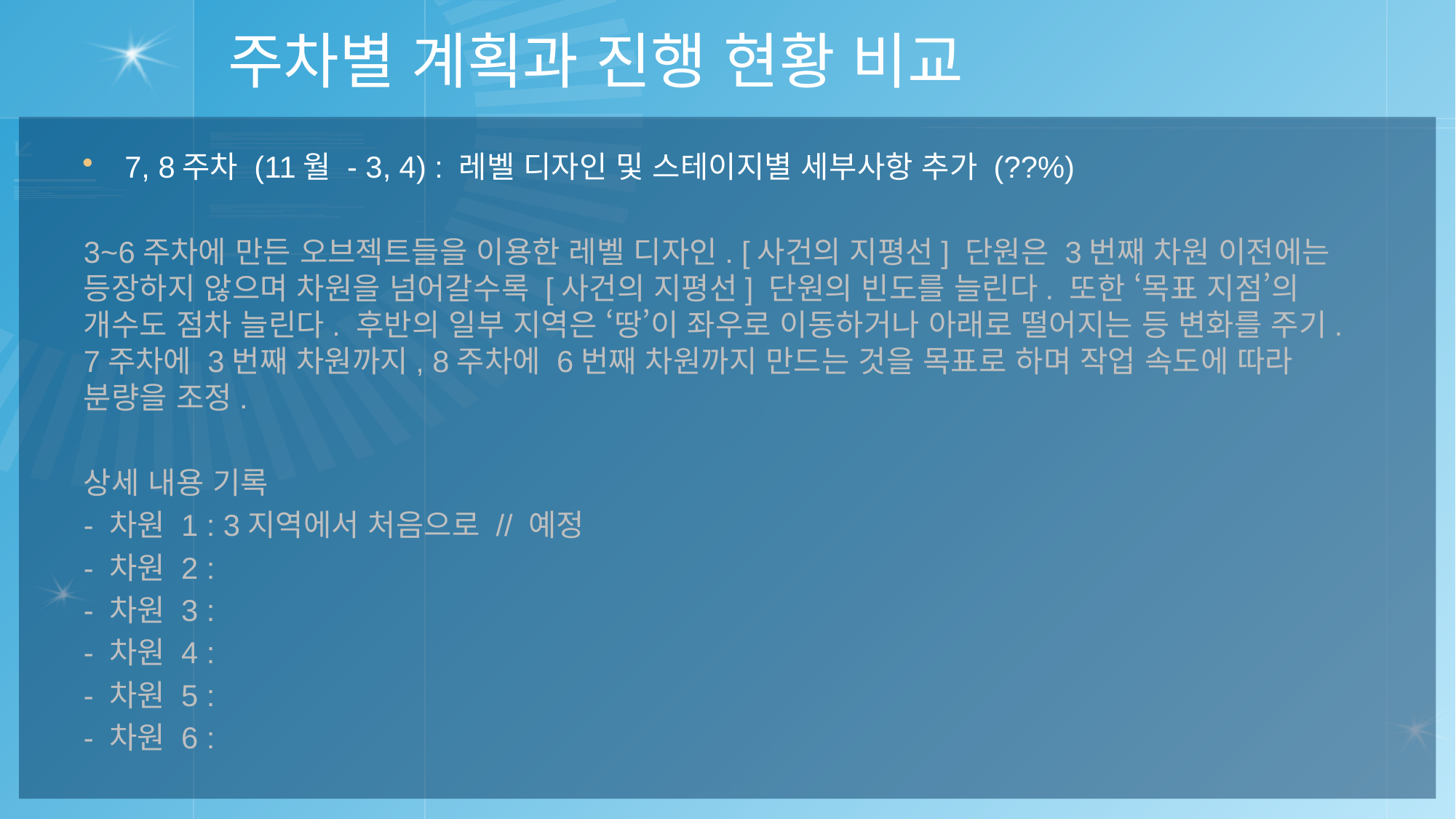

# 주차별 계획과 진행 현황 비교

7, 8주차 (11월 - 3, 4) : 레벨 디자인 및 스테이지별 세부사항 추가 (??%)

3~6주차에 만든 오브젝트들을 이용한 레벨 디자인. [사건의 지평선] 단원은 3번째 차원 이전에는 등장하지 않으며 차원을 넘어갈수록 [사건의 지평선] 단원의 빈도를 늘린다. 또한 ‘목표 지점’의 개수도 점차 늘린다. 후반의 일부 지역은 ‘땅’이 좌우로 이동하거나 아래로 떨어지는 등 변화를 주기. 7주차에 3번째 차원까지, 8주차에 6번째 차원까지 만드는 것을 목표로 하며 작업 속도에 따라 분량을 조정.

상세 내용 기록
- 차원 1 : 3지역에서 처음으로 // 예정
- 차원 2 :
- 차원 3 :
- 차원 4 :
- 차원 5 :
- 차원 6 :